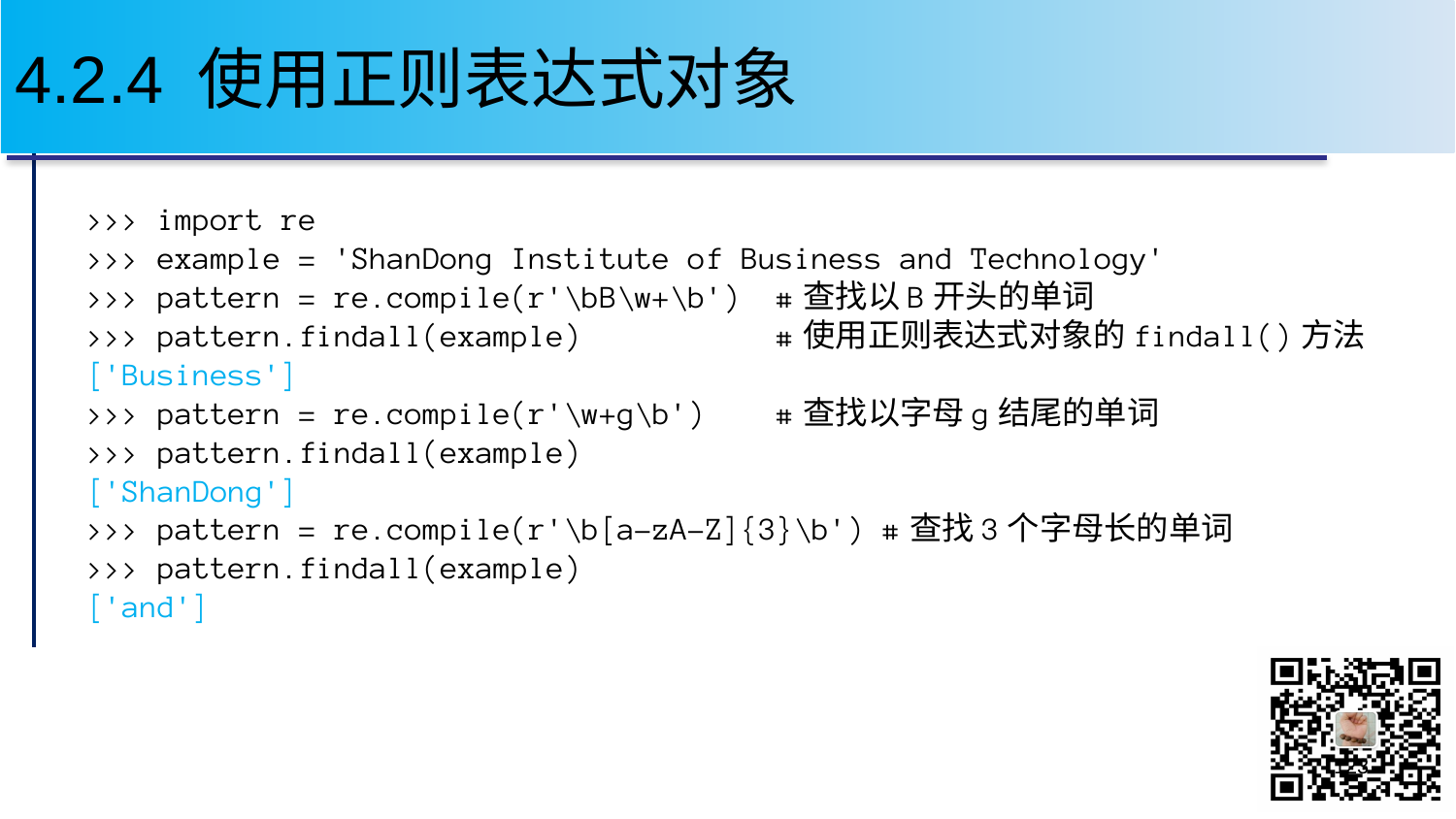

# 4.2.4 使用正则表达式对象
>>> import re
>>> example = 'ShanDong Institute of Business and Technology'
>>> pattern = re.compile(r'\bB\w+\b')  #查找以B开头的单词
>>> pattern.findall(example)           #使用正则表达式对象的findall()方法
['Business']
>>> pattern = re.compile(r'\w+g\b')    #查找以字母g结尾的单词
>>> pattern.findall(example)
['ShanDong']
>>> pattern = re.compile(r'\b[a-zA-Z]{3}\b') #查找3个字母长的单词
>>> pattern.findall(example)
['and']

123